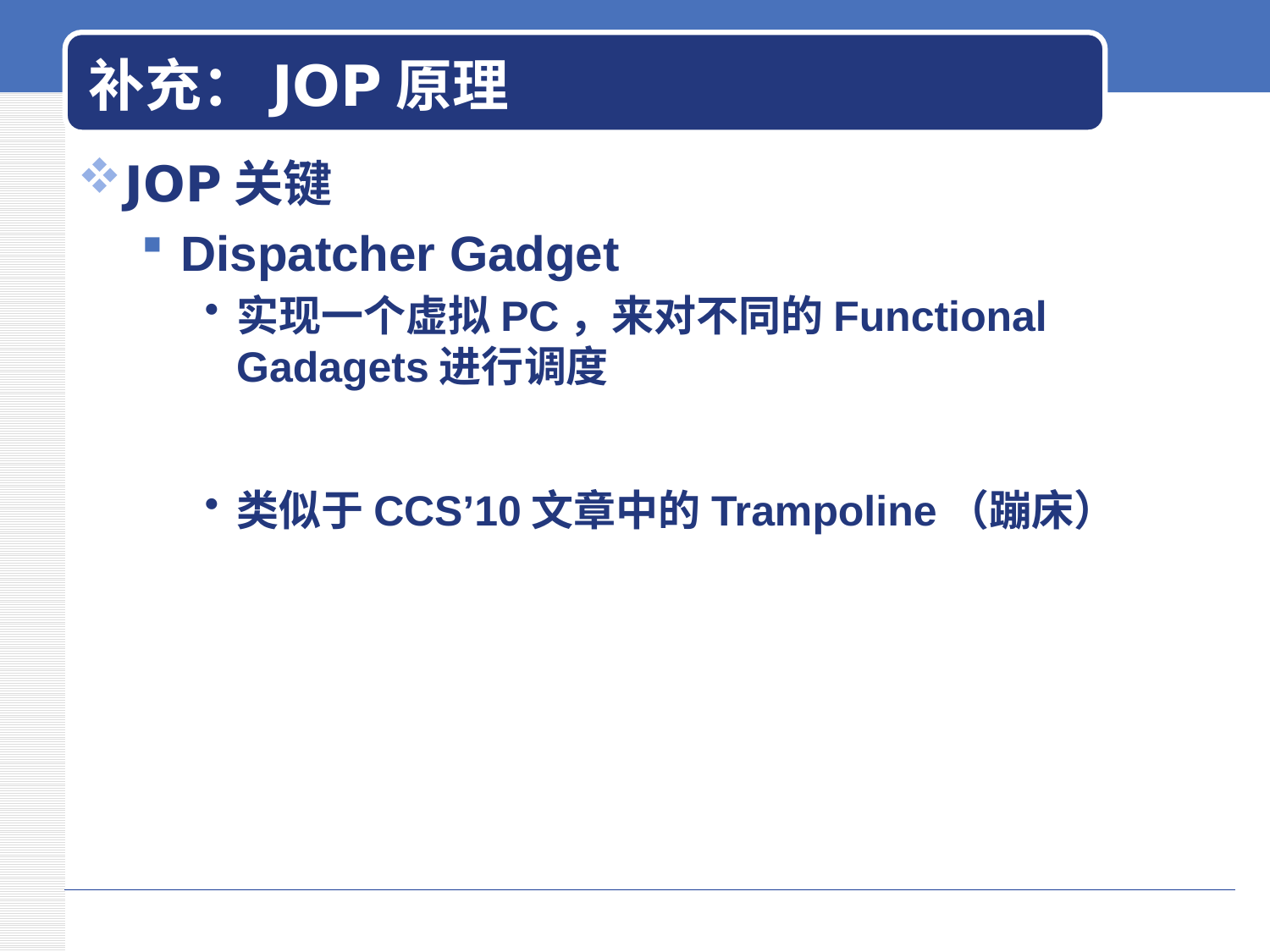

# 补充：JOP原理
JOP关键
Dispatcher Gadget
实现一个虚拟PC，来对不同的Functional Gadagets进行调度

类似于CCS’10文章中的Trampoline（蹦床）